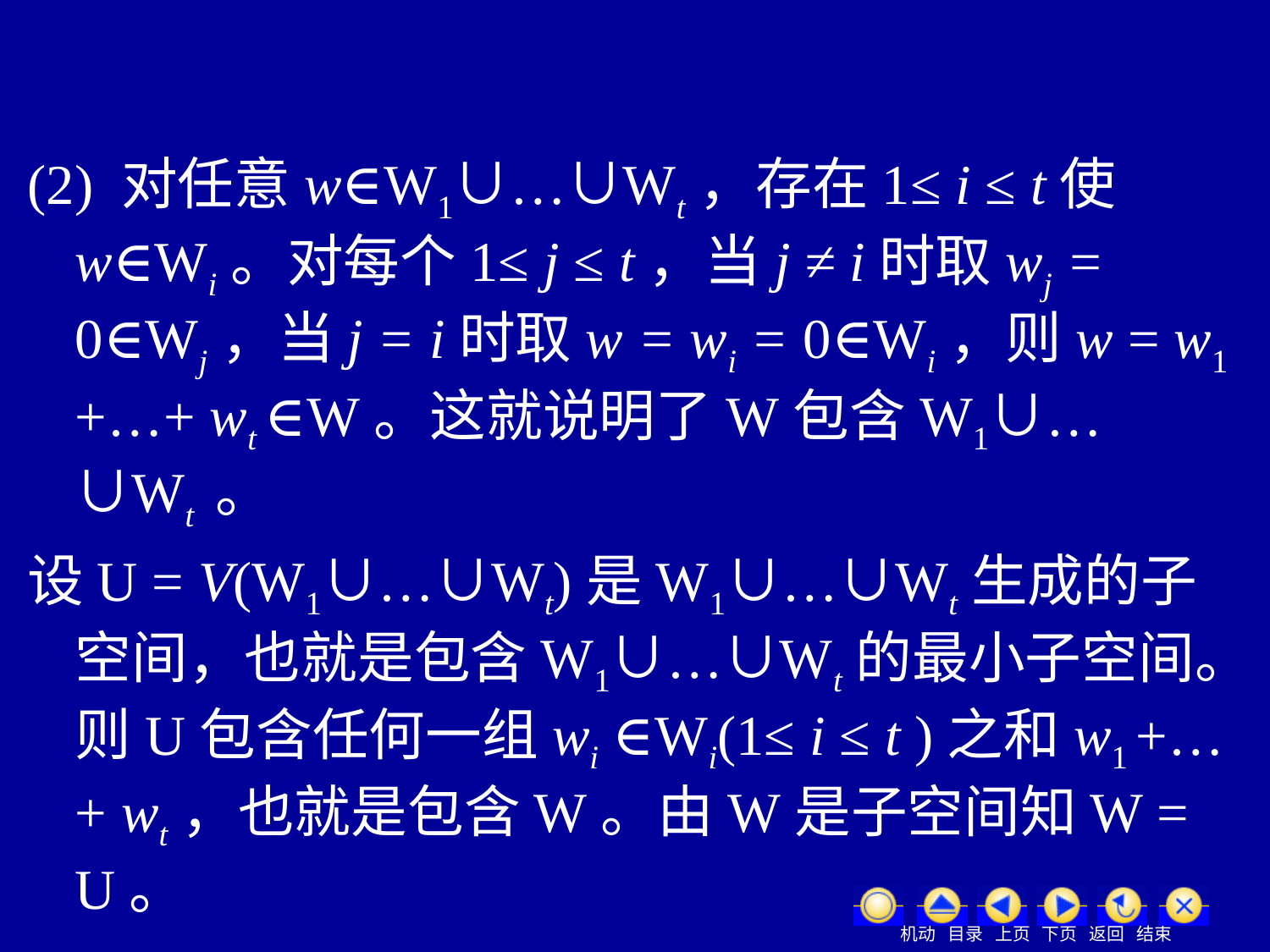

(2) 对任意w∈W1∪…∪Wt，存在1≤ i ≤ t使w∈Wi。对每个1≤ j ≤ t，当j ≠ i时取wj = 0∈Wj，当j = i时取w = wi = 0∈Wi，则w = w1 +…+ wt ∈W。这就说明了W包含W1∪…∪Wt 。
设U = V(W1∪…∪Wt)是W1∪…∪Wt生成的子空间，也就是包含W1∪…∪Wt的最小子空间。则U包含任何一组wi ∈Wi(1≤ i ≤ t )之和w1 +…+ wt，也就是包含W。由W是子空间知W = U。